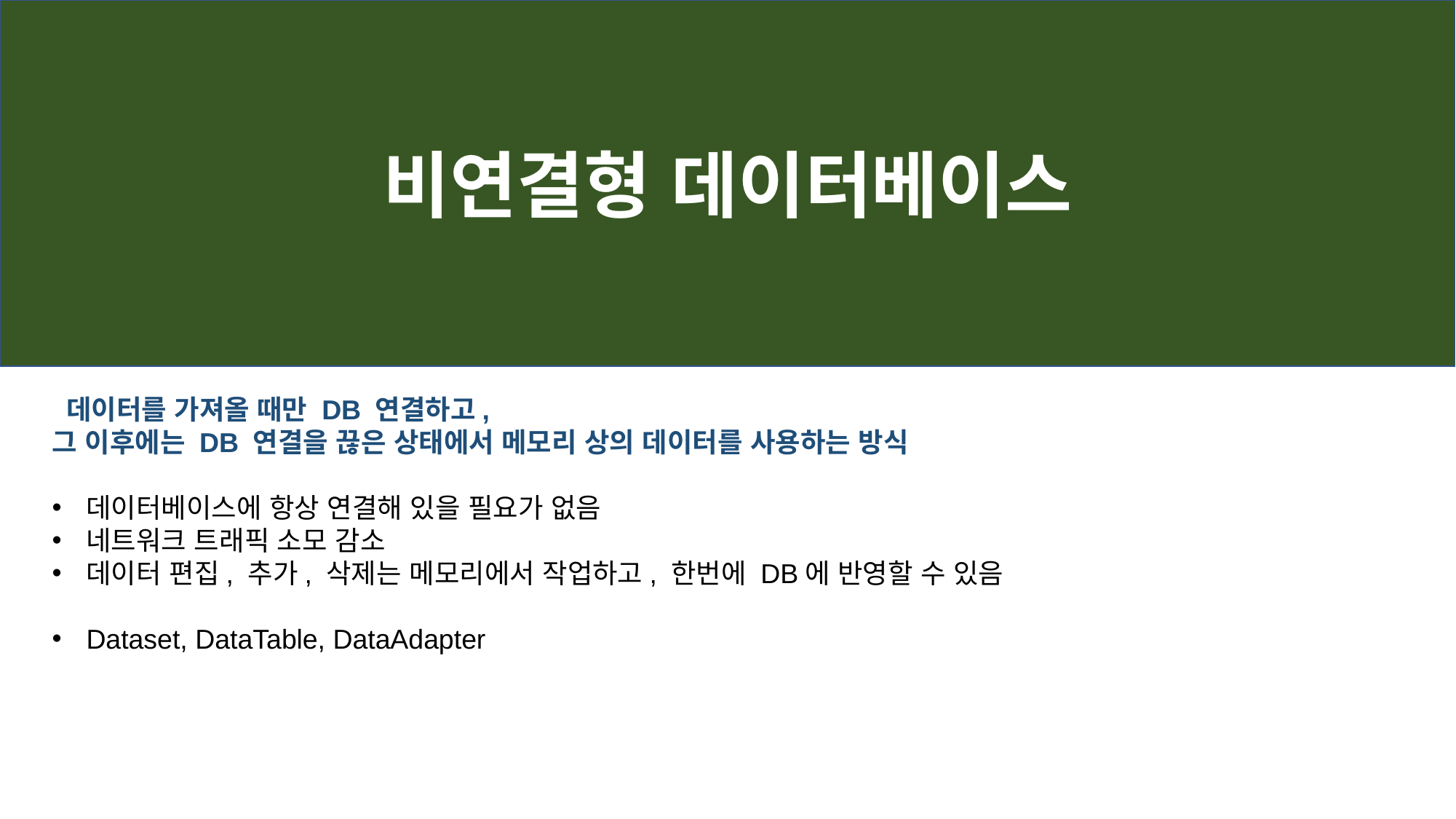

비연결형 데이터베이스
 데이터를 가져올 때만 DB 연결하고,
그 이후에는 DB 연결을 끊은 상태에서 메모리 상의 데이터를 사용하는 방식

데이터베이스에 항상 연결해 있을 필요가 없음
네트워크 트래픽 소모 감소
데이터 편집, 추가, 삭제는 메모리에서 작업하고, 한번에 DB에 반영할 수 있음

Dataset, DataTable, DataAdapter